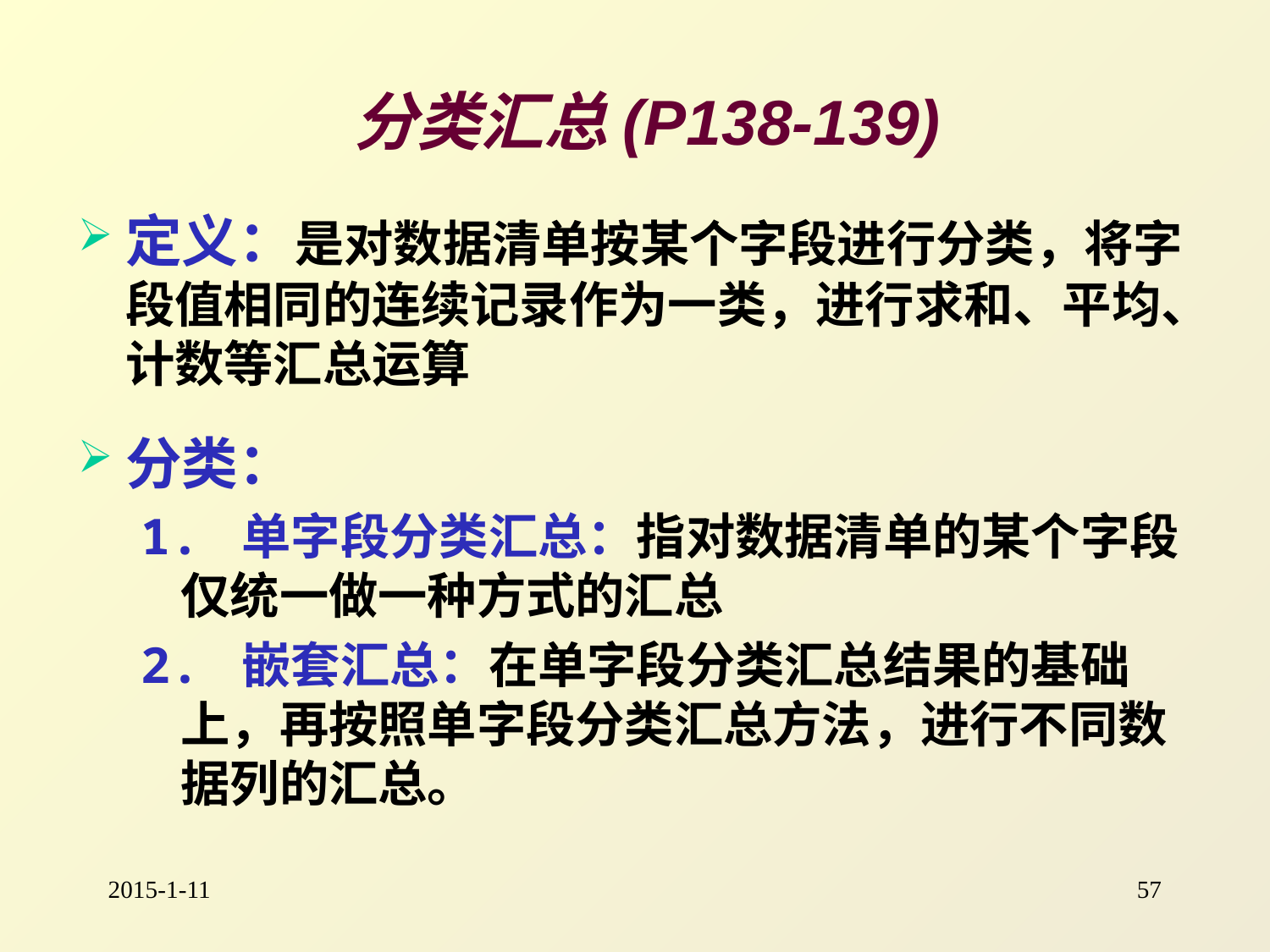

分类汇总(P138-139)
定义：是对数据清单按某个字段进行分类，将字段值相同的连续记录作为一类，进行求和、平均、计数等汇总运算

分类：
1. 单字段分类汇总：指对数据清单的某个字段仅统一做一种方式的汇总
2. 嵌套汇总：在单字段分类汇总结果的基础上，再按照单字段分类汇总方法，进行不同数据列的汇总。
2015-1-11
57